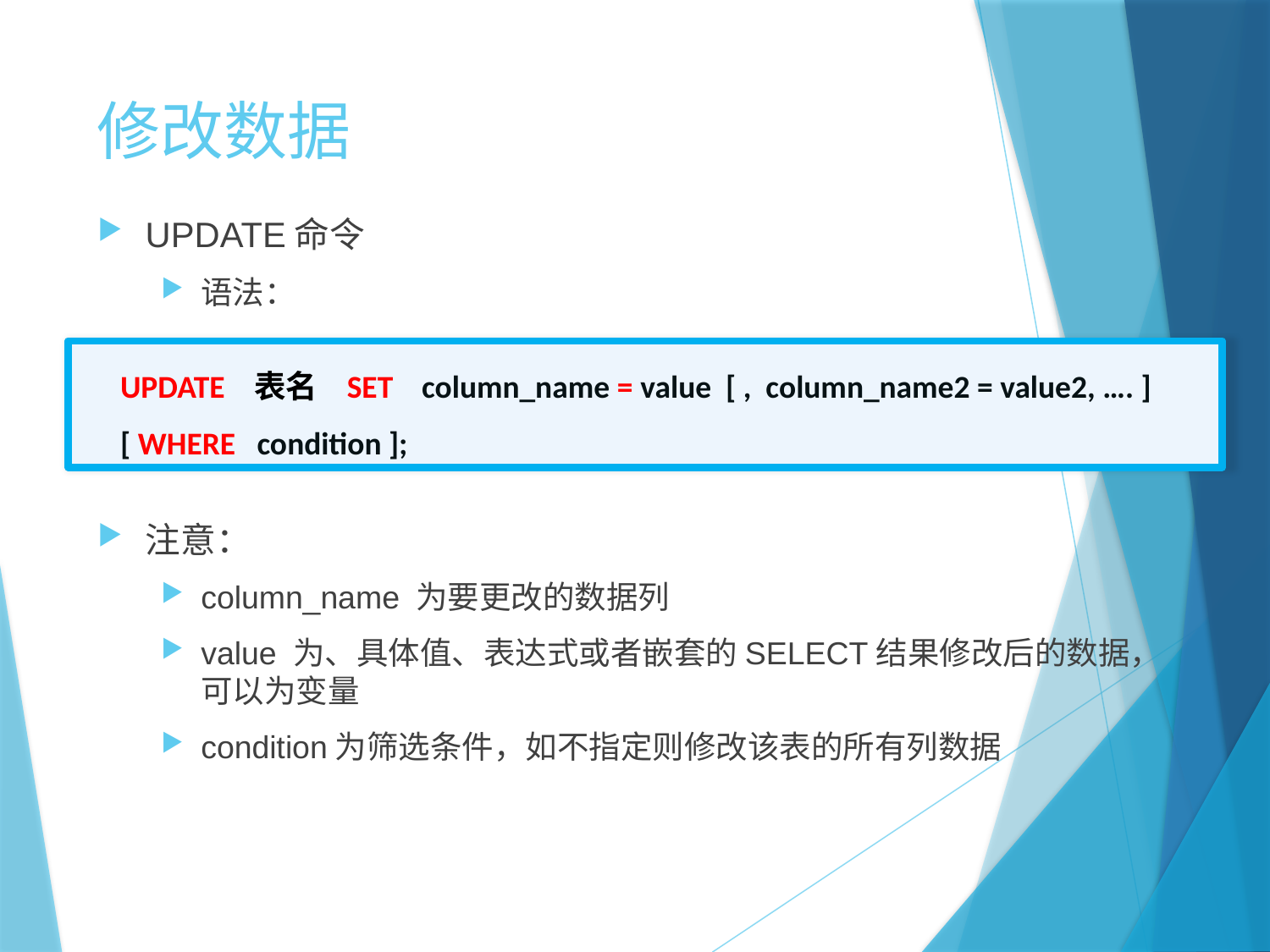

# 修改数据
UPDATE命令
语法：

注意：
column_name 为要更改的数据列
value 为、具体值、表达式或者嵌套的SELECT结果修改后的数据，可以为变量
condition为筛选条件，如不指定则修改该表的所有列数据

 UPDATE   表名   SET    column_name = value  [ ,  column_name2 = value2, …. ]
 [ WHERE   condition ];